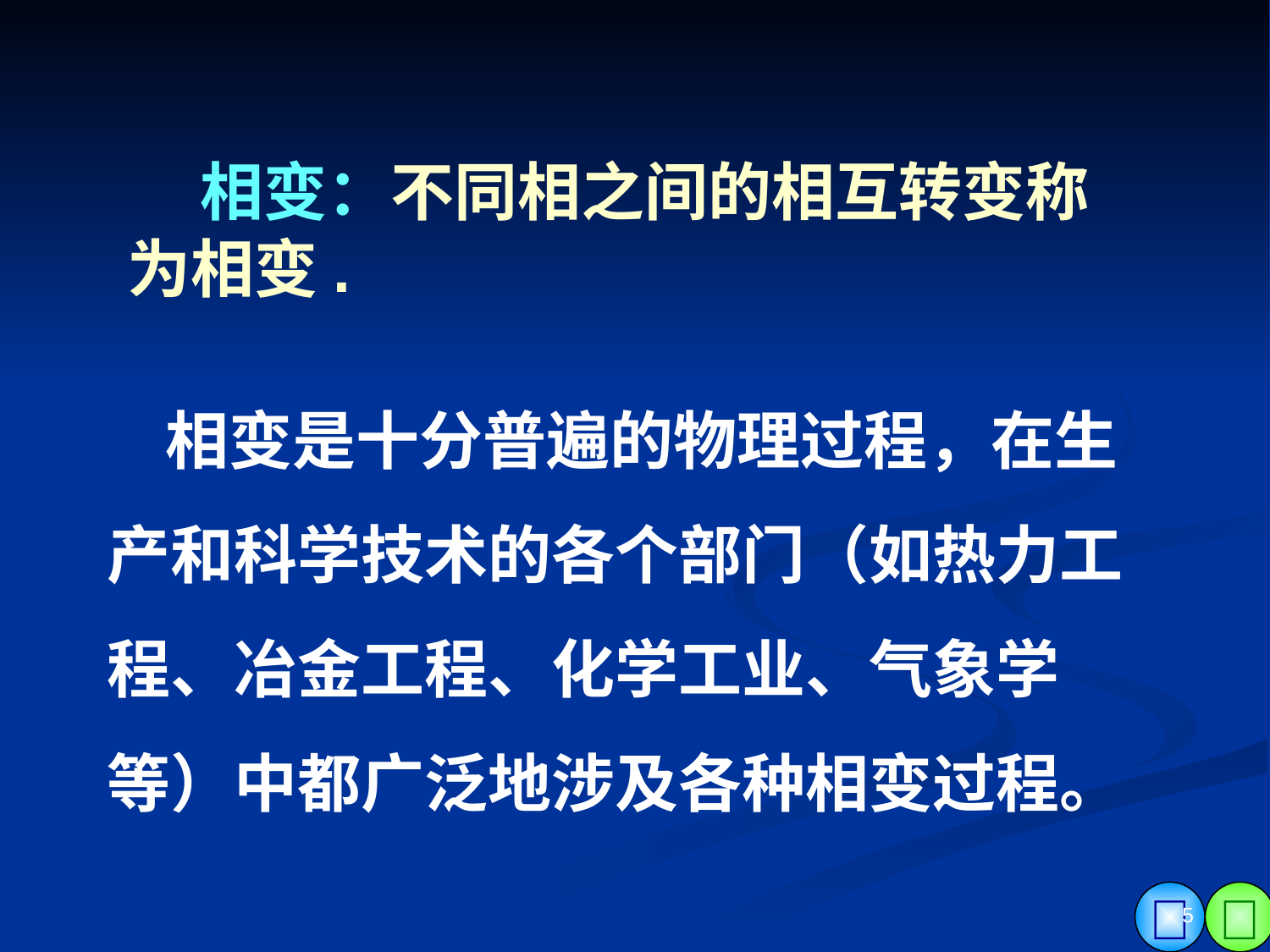

相变：不同相之间的相互转变称为相变.
   相变是十分普遍的物理过程，在生产和科学技术的各个部门（如热力工程、冶金工程、化学工业、气象学等）中都广泛地涉及各种相变过程。
5